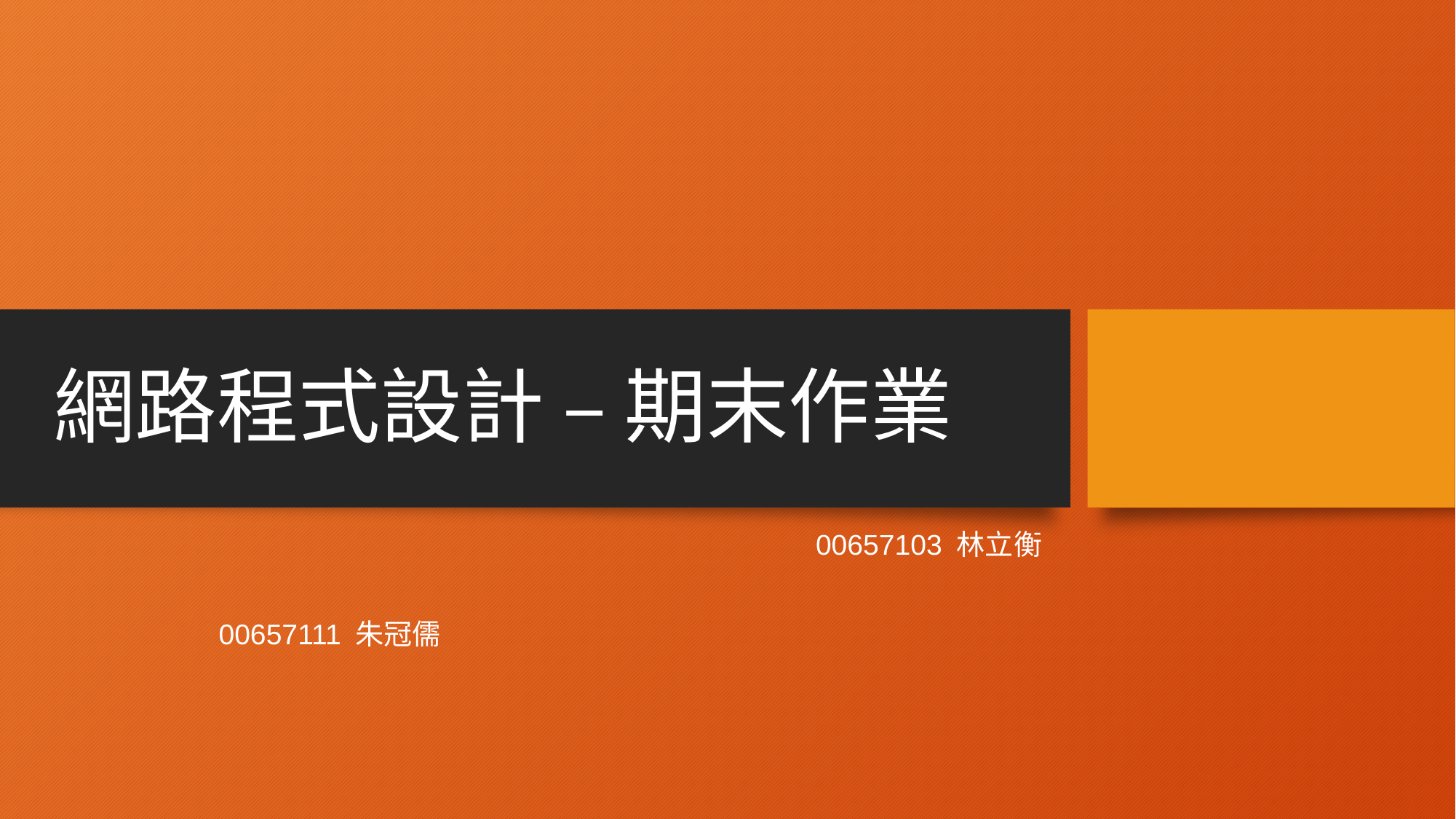

# 網路程式設計 – 期末作業
							00657103 林立衡

							   00657111 朱冠儒